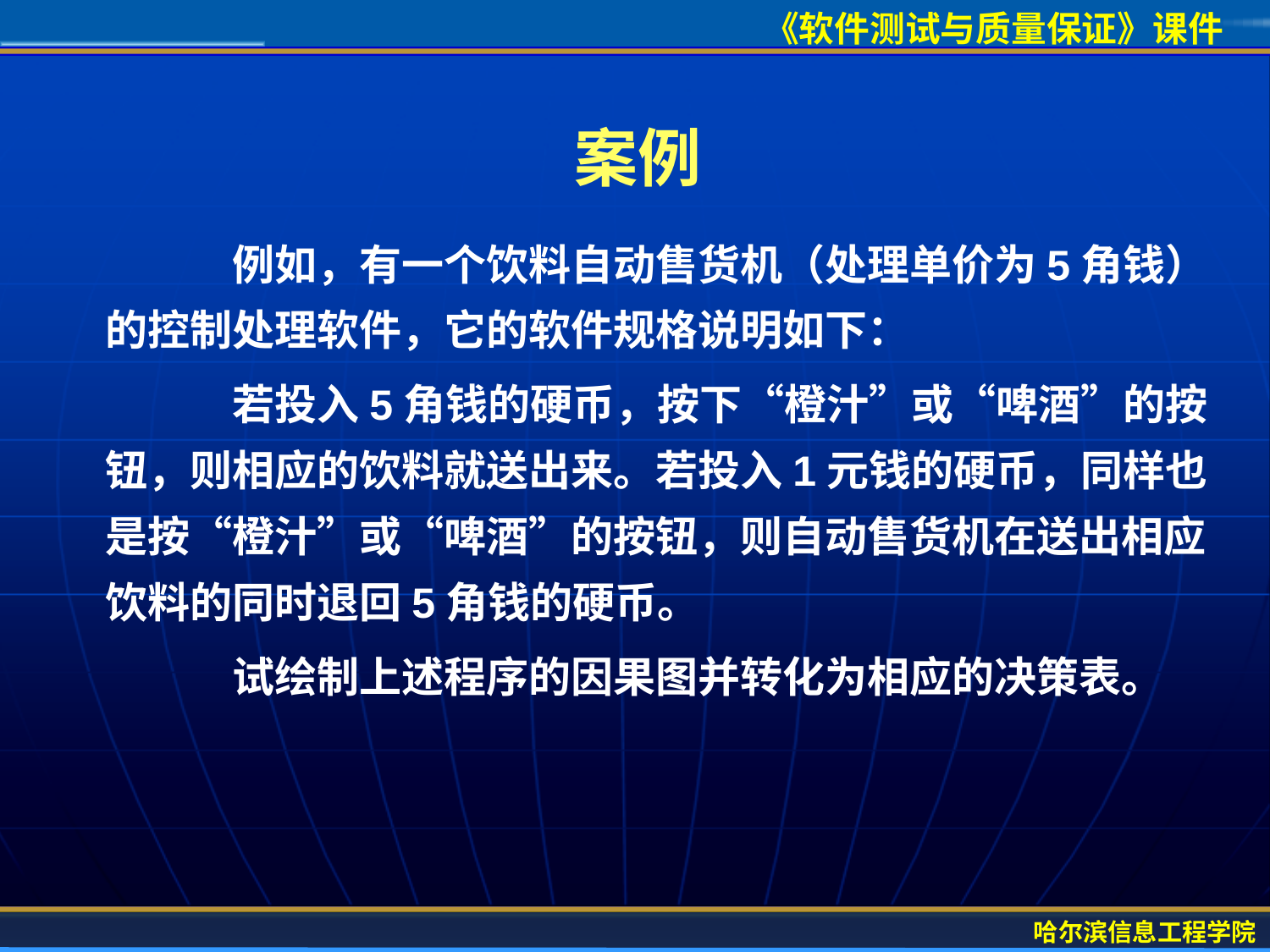

# 案例
		例如，有一个饮料自动售货机（处理单价为5角钱）的控制处理软件，它的软件规格说明如下：
		若投入5角钱的硬币，按下“橙汁”或“啤酒”的按钮，则相应的饮料就送出来。若投入1元钱的硬币，同样也是按“橙汁”或“啤酒”的按钮，则自动售货机在送出相应饮料的同时退回5角钱的硬币。
		试绘制上述程序的因果图并转化为相应的决策表。